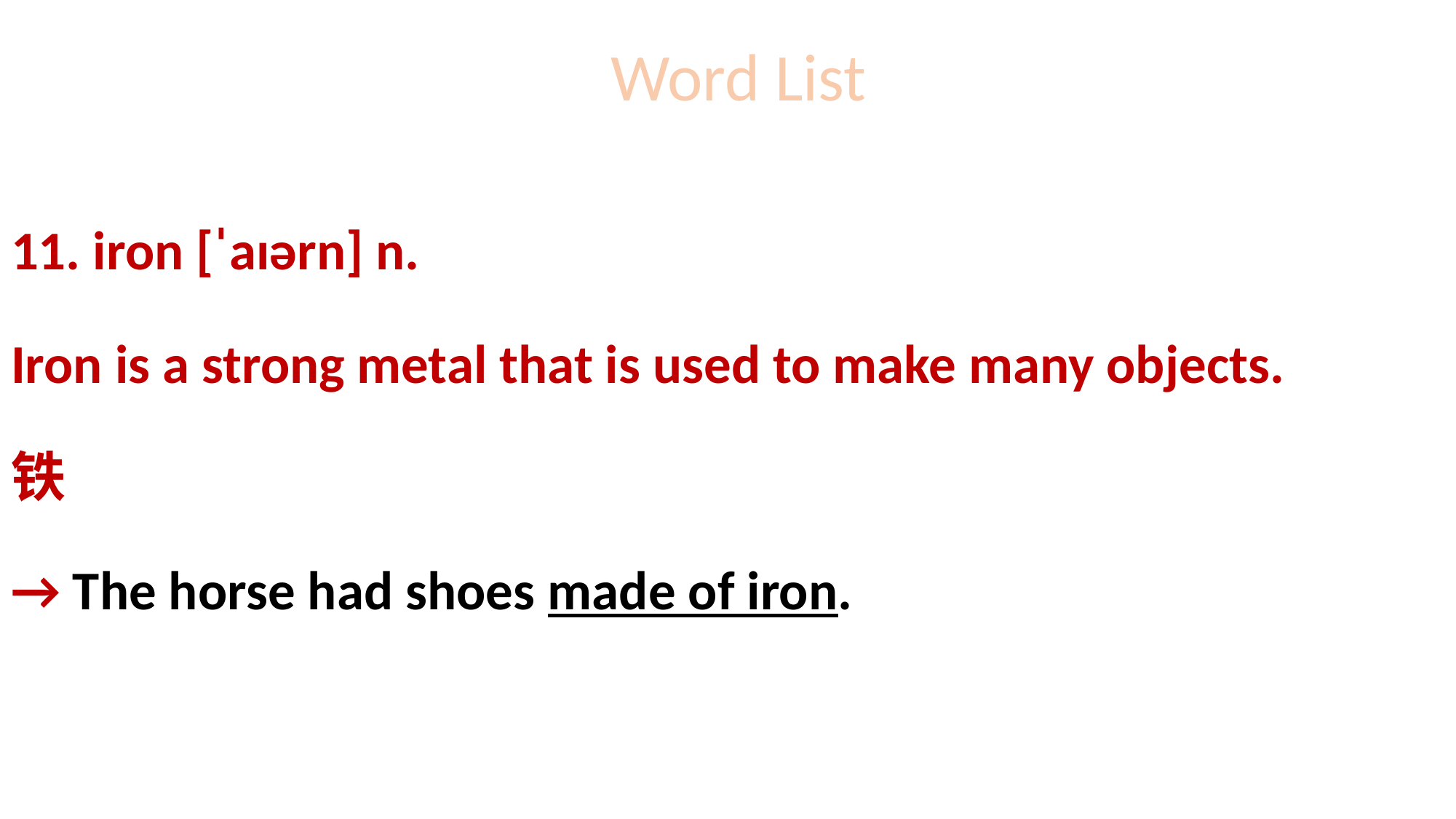

# Word List
11. iron [ˈaɪərn] n.
Iron is a strong metal that is used to make many objects.
铁
→ The horse had shoes made of iron.